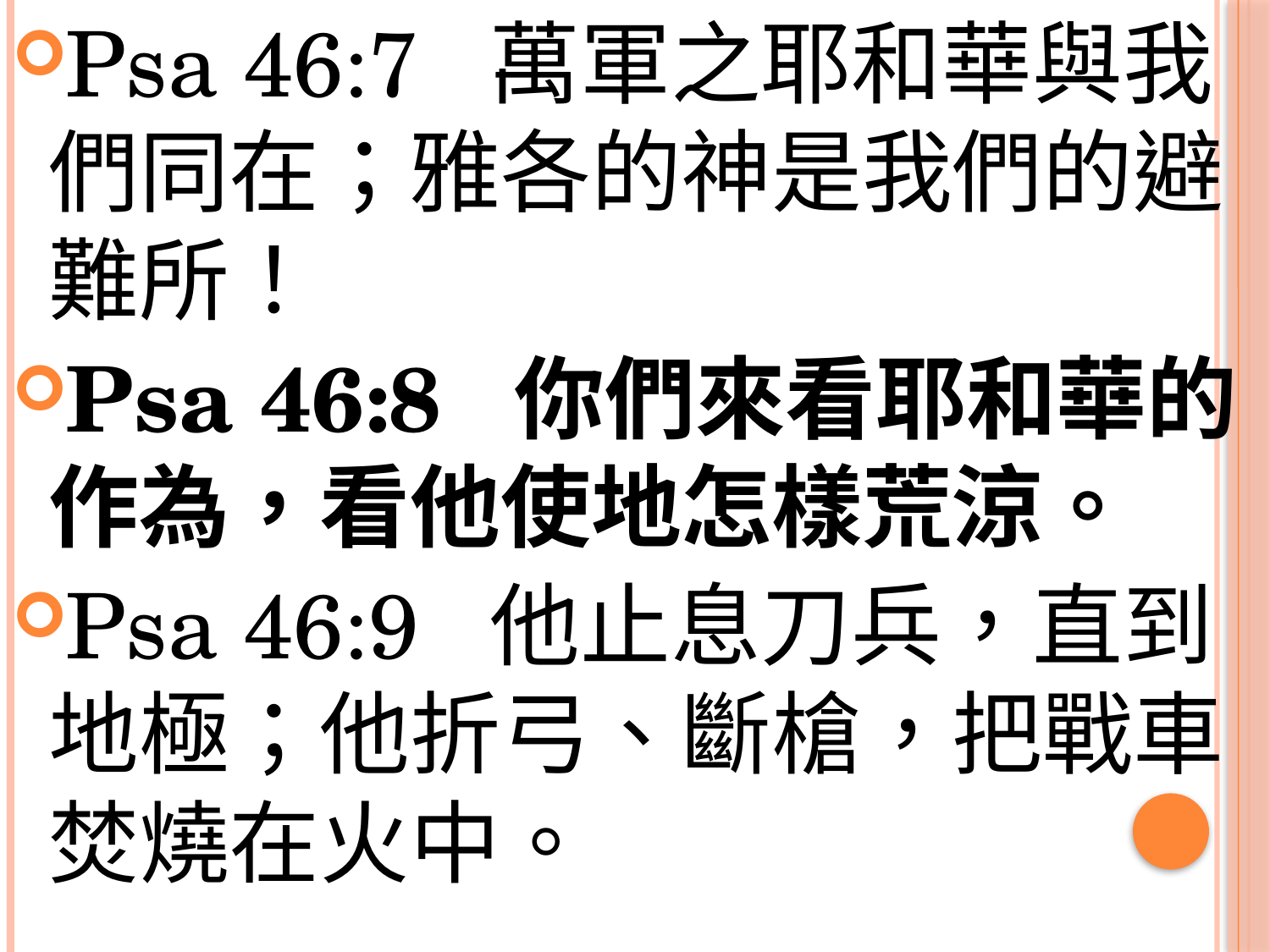

Psa 46:7  萬軍之耶和華與我們同在；雅各的神是我們的避難所！
Psa 46:8  你們來看耶和華的作為，看他使地怎樣荒涼。
Psa 46:9  他止息刀兵，直到地極；他折弓、斷槍，把戰車焚燒在火中。